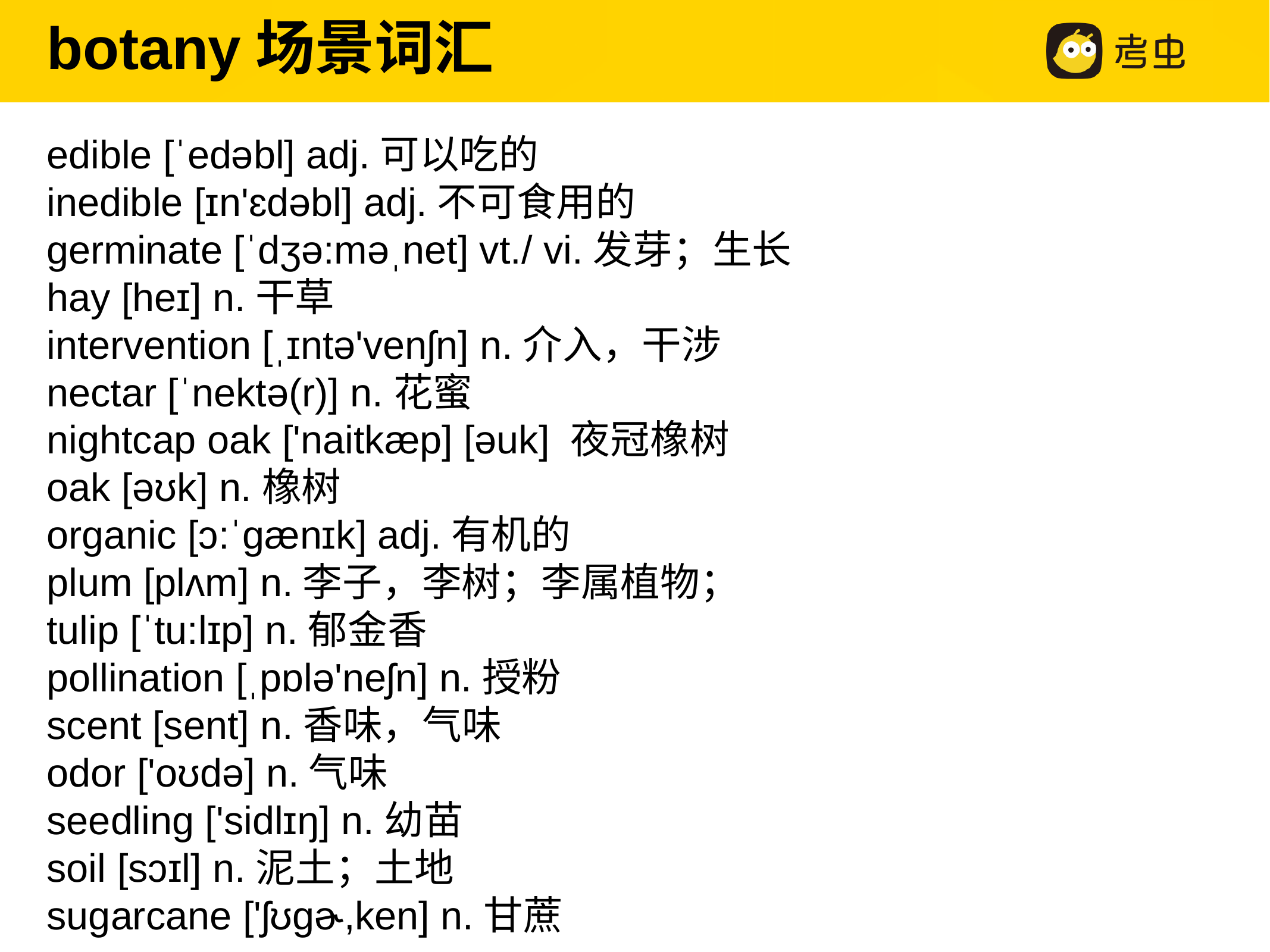

botany场景词汇

edible [ˈedəbl] adj.可以吃的
inedible [ɪn'ɛdəbl] adj.不可食用的
germinate [ˈdʒə:məˌnet] vt./ vi.发芽；生长
hay [heɪ] n.干草
intervention [ˌɪntə'venʃn] n.介入，干涉
nectar [ˈnektə(r)] n.花蜜
nightcap oak ['naitkæp] [əuk] 夜冠橡树
oak [əʊk] n.橡树
organic [ɔ:ˈgænɪk] adj.有机的
plum [plʌm] n.李子，李树；李属植物；
tulip [ˈtu:lɪp] n.郁金香
pollination [ˌpɒlə'neʃn] n.授粉
scent [sent] n.香味，气味
odor ['oʊdə] n.气味
seedling ['sidlɪŋ] n.幼苗
soil [sɔɪl] n.泥土；土地
sugarcane ['ʃʊgɚ,ken] n.甘蔗